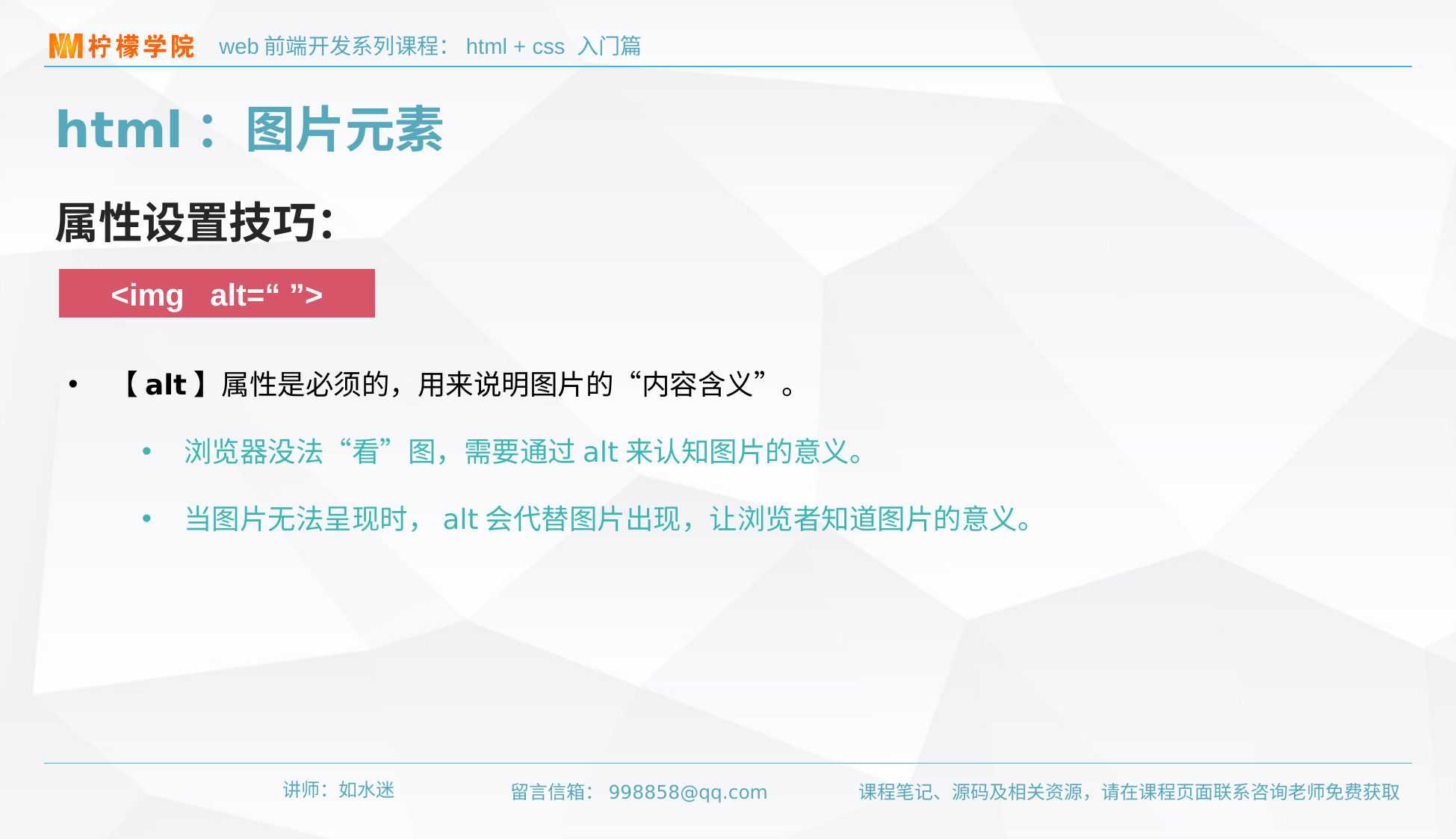

html：图片元素
属性设置技巧：
<img   alt=“ ”>
【alt】属性是必须的，用来说明图片的“内容含义”。
浏览器没法“看”图，需要通过alt来认知图片的意义。
当图片无法呈现时，alt会代替图片出现，让浏览者知道图片的意义。